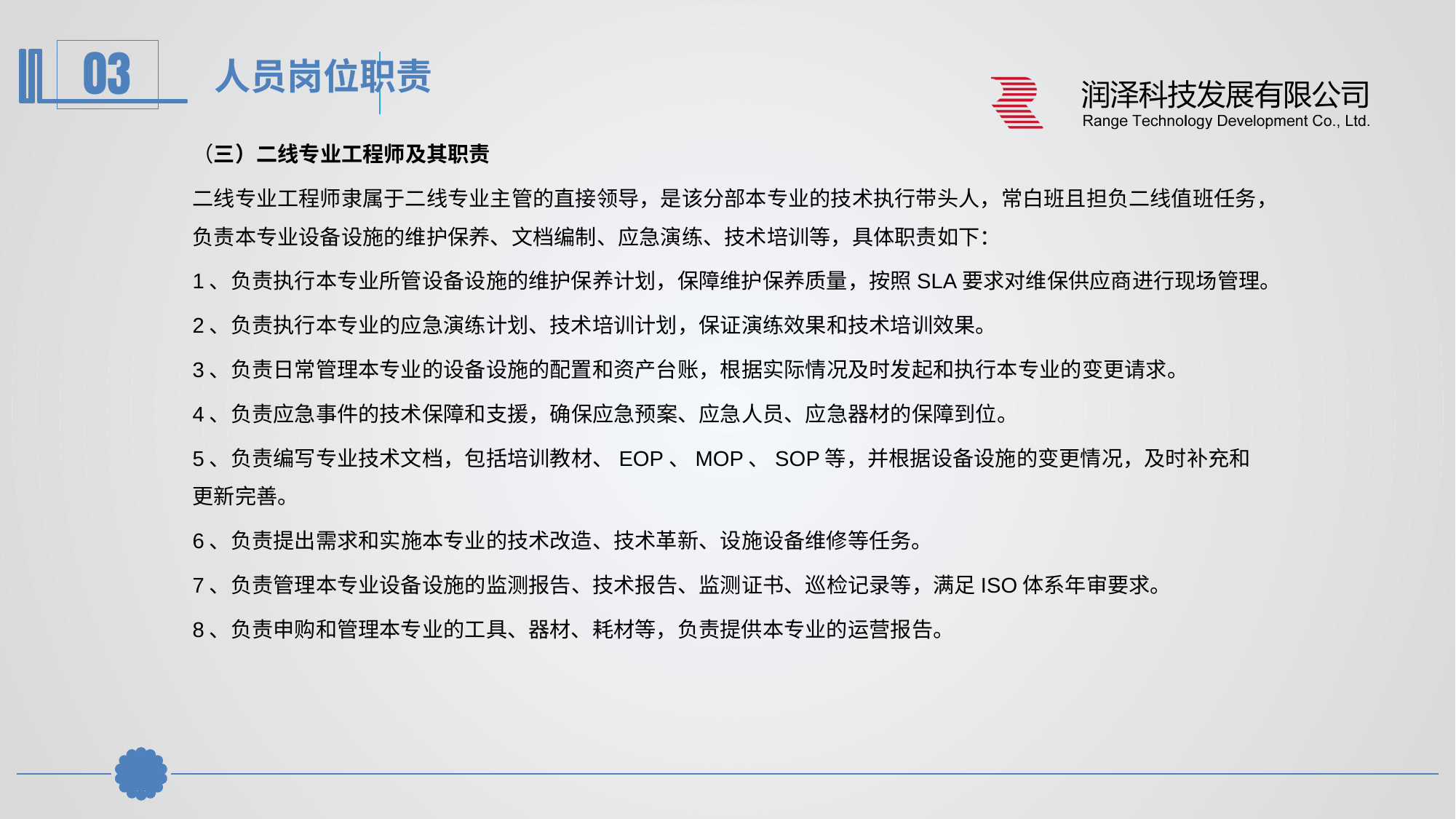

人员岗位职责
（三）二线专业工程师及其职责
二线专业工程师隶属于二线专业主管的直接领导，是该分部本专业的技术执行带头人，常白班且担负二线值班任务，负责本专业设备设施的维护保养、文档编制、应急演练、技术培训等，具体职责如下：
1、负责执行本专业所管设备设施的维护保养计划，保障维护保养质量，按照SLA要求对维保供应商进行现场管理。
2、负责执行本专业的应急演练计划、技术培训计划，保证演练效果和技术培训效果。
3、负责日常管理本专业的设备设施的配置和资产台账，根据实际情况及时发起和执行本专业的变更请求。
4、负责应急事件的技术保障和支援，确保应急预案、应急人员、应急器材的保障到位。
5、负责编写专业技术文档，包括培训教材、EOP、MOP、SOP等，并根据设备设施的变更情况，及时补充和更新完善。
6、负责提出需求和实施本专业的技术改造、技术革新、设施设备维修等任务。
7、负责管理本专业设备设施的监测报告、技术报告、监测证书、巡检记录等，满足ISO体系年审要求。
8、负责申购和管理本专业的工具、器材、耗材等，负责提供本专业的运营报告。
10